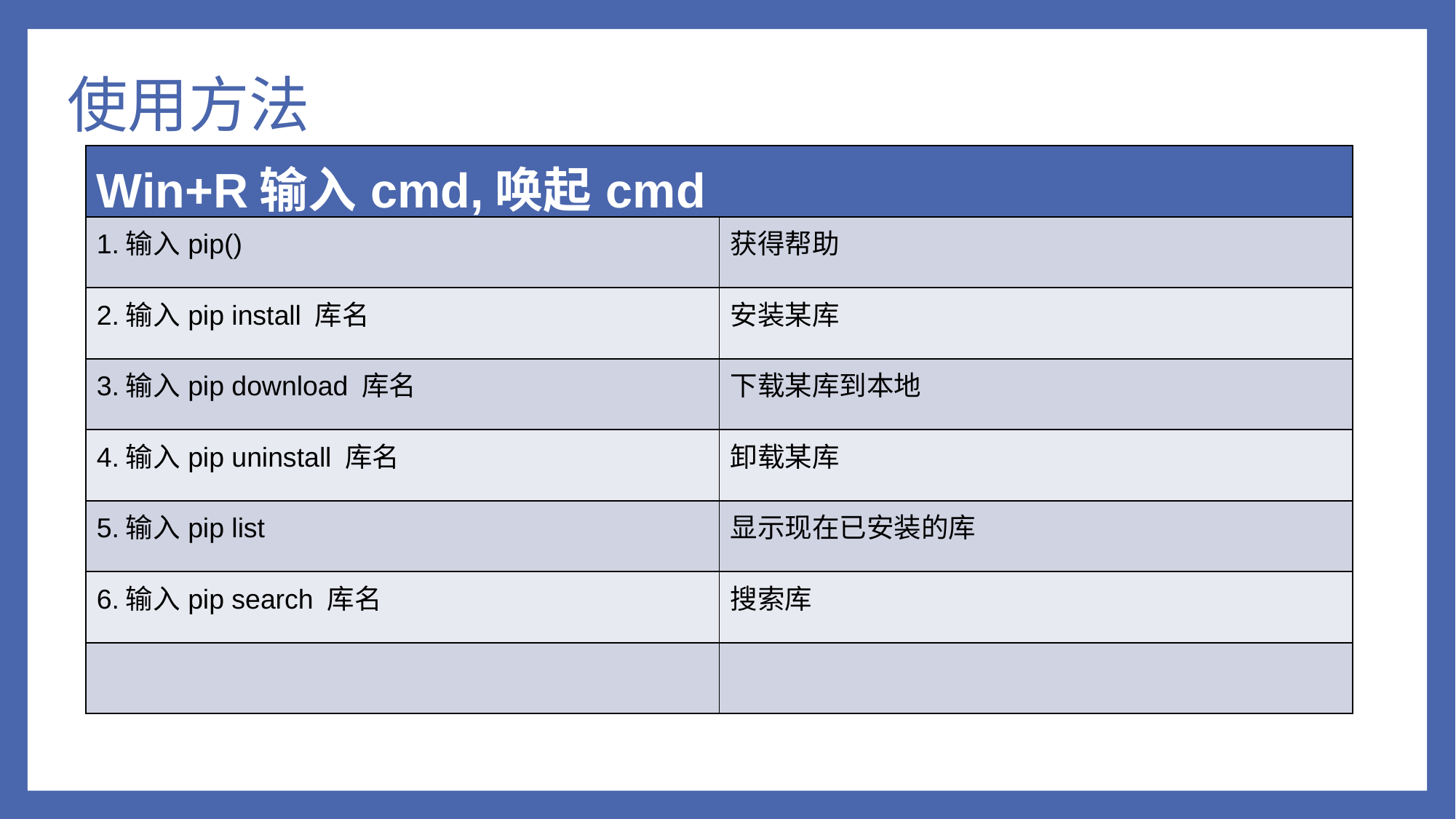

使用方法
| Win+R输入cmd,唤起cmd |  |
| --- | --- |
| 1.输入pip() | 获得帮助 |
| 2.输入pip install 库名 | 安装某库 |
| 3.输入pip download 库名 | 下载某库到本地 |
| 4.输入pip uninstall 库名 | 卸载某库 |
| 5.输入pip list | 显示现在已安装的库 |
| 6.输入pip search 库名 | 搜索库 |
|  |  |